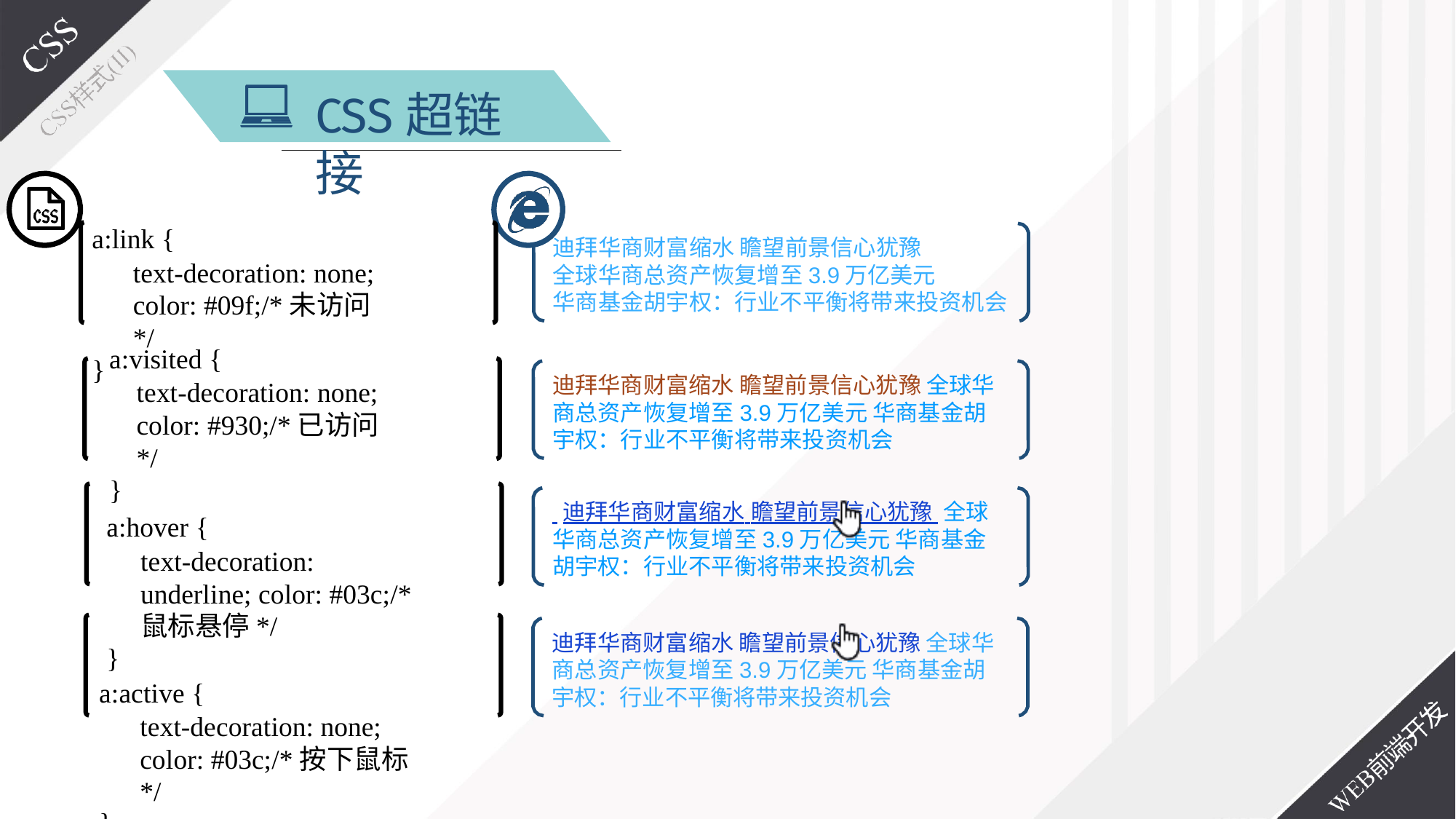

# CSS超链接

a:link {
text-decoration: none; color: #09f;/*未访问*/
}

迪拜华商财富缩水 瞻望前景信心犹豫
全球华商总资产恢复增至3.9万亿美元
华商基金胡宇权：行业不平衡将带来投资机会
a:visited {
text-decoration: none; color: #930;/*已访问*/
}
a:hover {
text-decoration: underline; color: #03c;/*鼠标悬停*/
}
a:active {
text-decoration: none; color: #03c;/*按下鼠标*/
}

迪拜华商财富缩水 瞻望前景信心犹豫 全球华商总资产恢复增至3.9万亿美元 华商基金胡宇权：行业不平衡将带来投资机会

 迪拜华商财富缩水 瞻望前景信心犹豫  全球华商总资产恢复增至3.9万亿美元 华商基金胡宇权：行业不平衡将带来投资机会

迪拜华商财富缩水 瞻望前景信心犹豫 全球华商总资产恢复增至3.9万亿美元 华商基金胡宇权：行业不平衡将带来投资机会